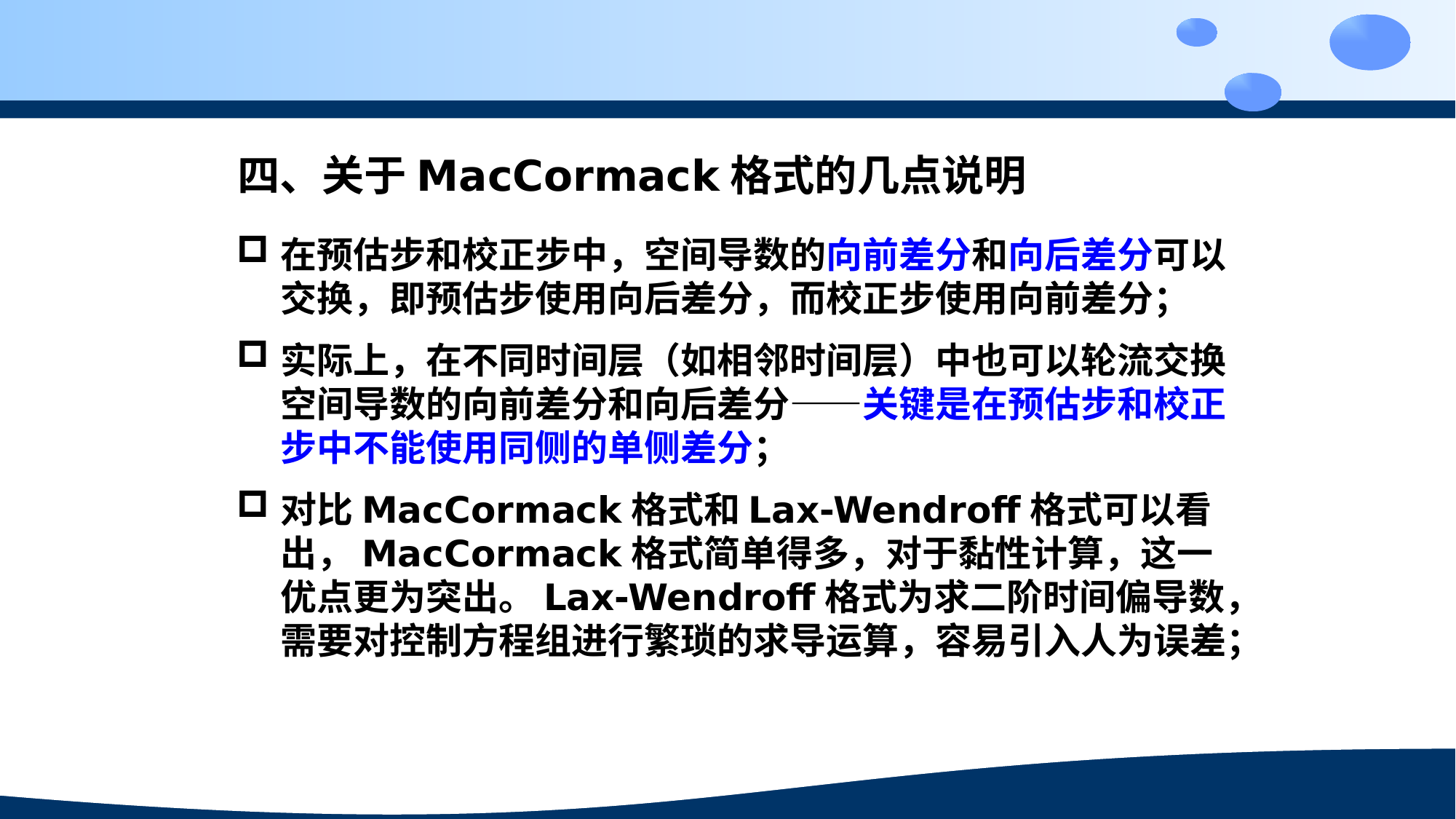

四、关于MacCormack格式的几点说明
在预估步和校正步中，空间导数的向前差分和向后差分可以交换，即预估步使用向后差分，而校正步使用向前差分；
实际上，在不同时间层（如相邻时间层）中也可以轮流交换空间导数的向前差分和向后差分——关键是在预估步和校正步中不能使用同侧的单侧差分；
对比MacCormack格式和Lax-Wendroff格式可以看出，MacCormack格式简单得多，对于黏性计算，这一优点更为突出。Lax-Wendroff格式为求二阶时间偏导数，需要对控制方程组进行繁琐的求导运算，容易引入人为误差；